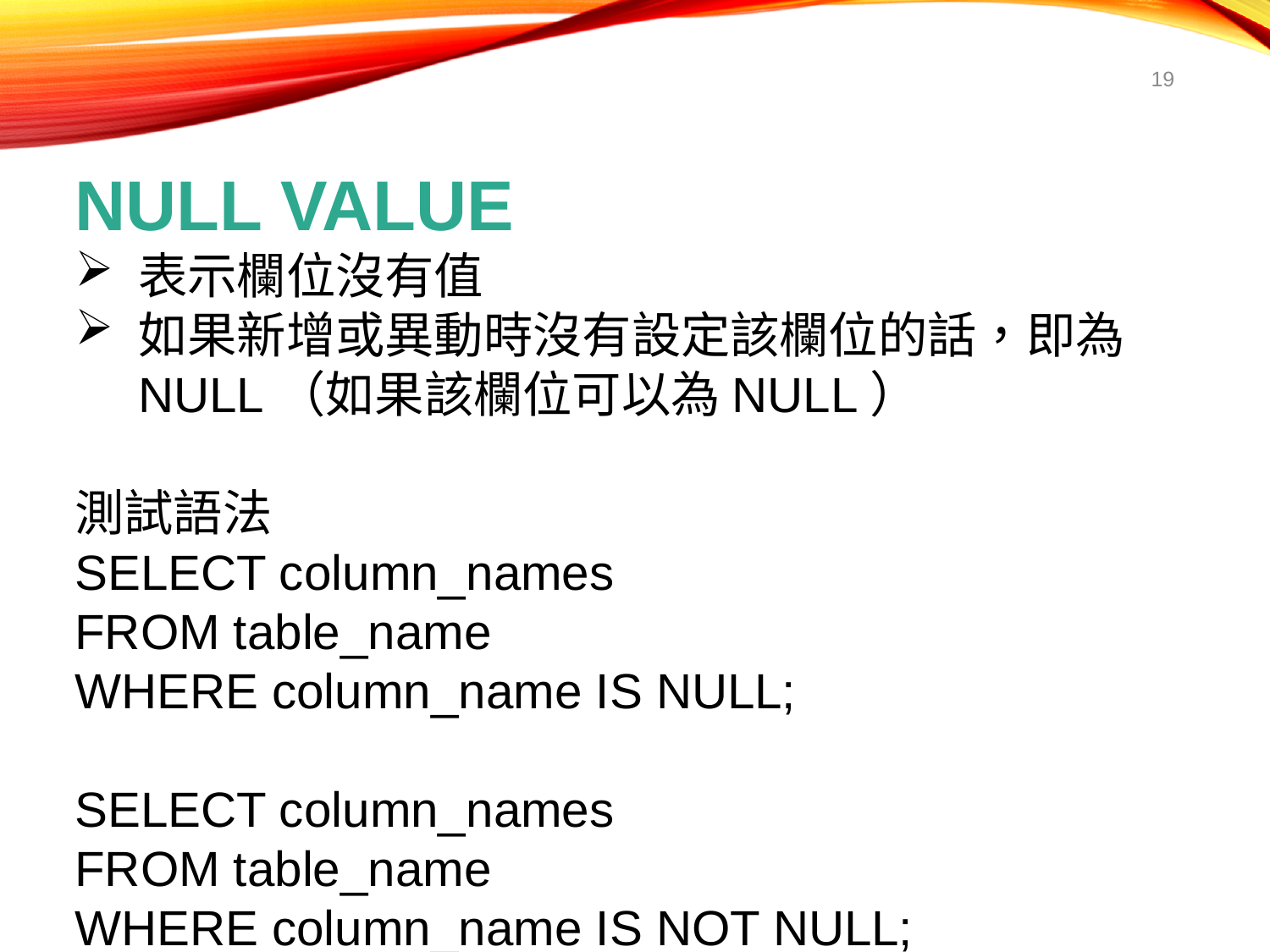

19
NULL VALUE
表示欄位沒有值
如果新增或異動時沒有設定該欄位的話，即為NULL（如果該欄位可以為NULL）

測試語法
SELECT column_names
FROM table_name
WHERE column_name IS NULL;

SELECT column_names
FROM table_name
WHERE column_name IS NOT NULL;